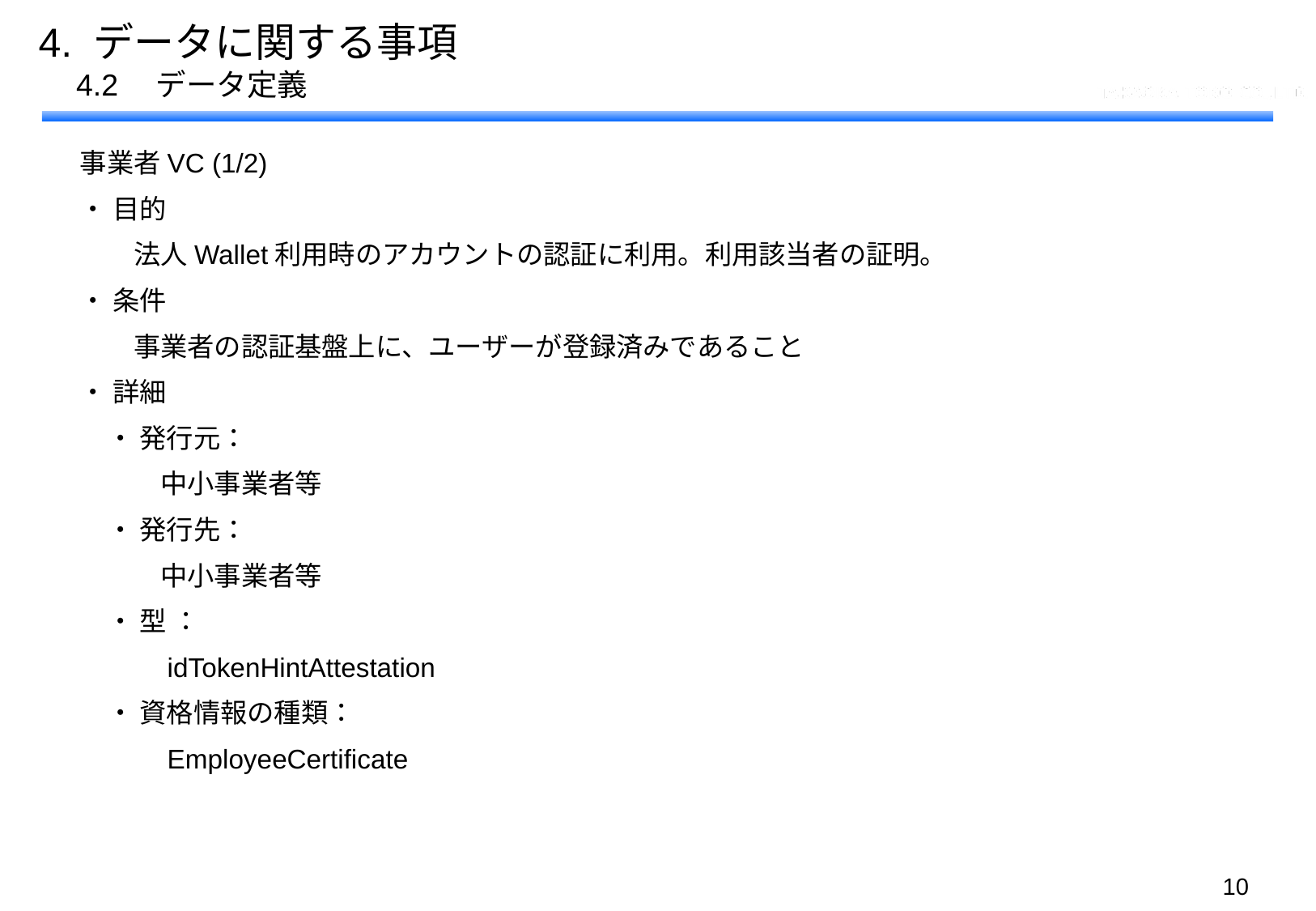

4. データに関する事項
　4.2　データ定義
　事業者VC (1/2)
　・ 目的
　　　法人Wallet利用時のアカウントの認証に利用。利用該当者の証明。
　・ 条件
　　　事業者の認証基盤上に、ユーザーが登録済みであること
　・ 詳細
　　・ 発行元：
　　　　中小事業者等
　　・ 発行先：
　　　　中小事業者等
　　・ 型 ：
　　　　idTokenHintAttestation
　　・ 資格情報の種類：
　　　　EmployeeCertificate
10